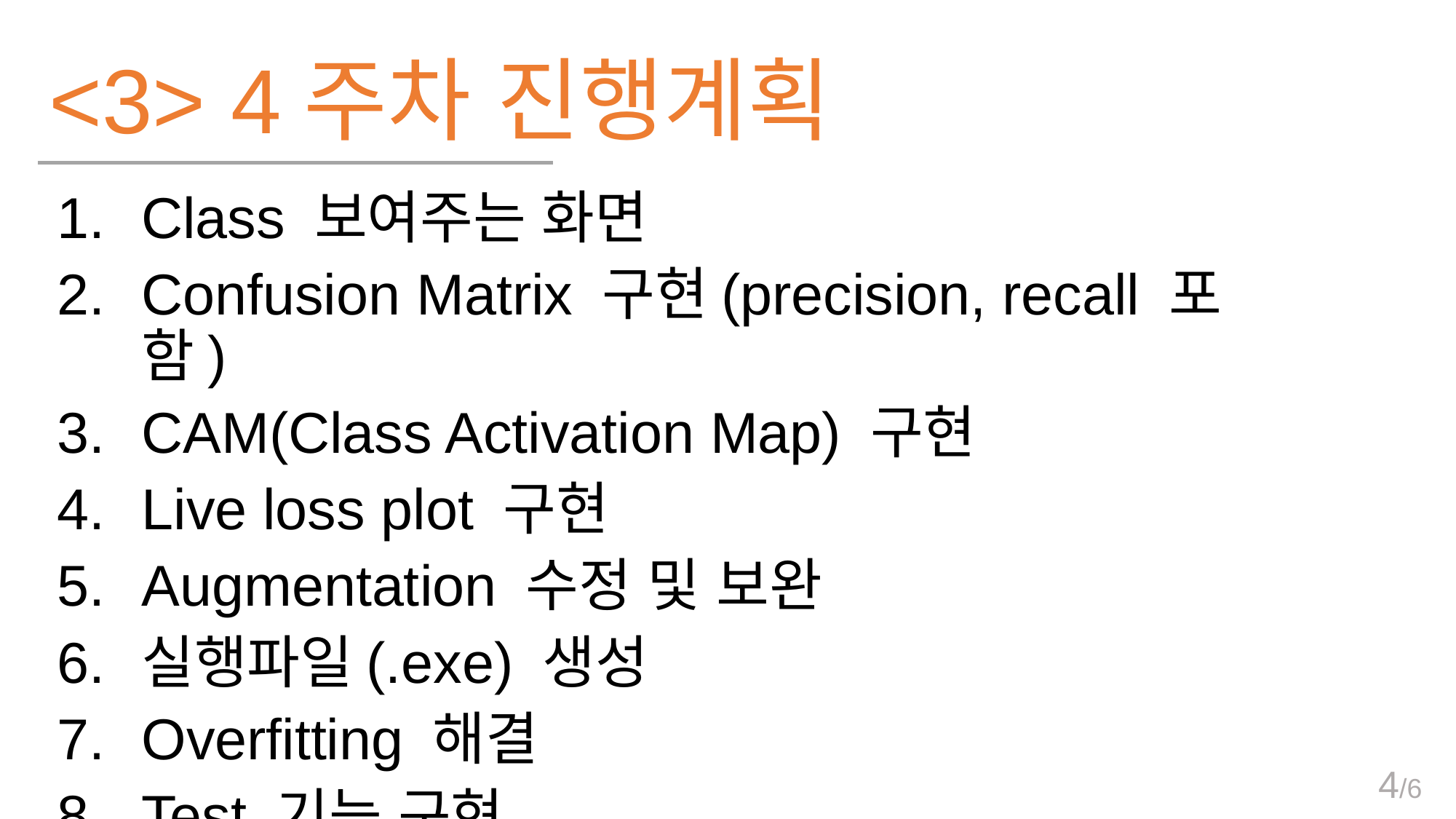

# <3> 4주차 진행계획
Class 보여주는 화면
Confusion Matrix 구현(precision, recall 포함)
CAM(Class Activation Map) 구현
Live loss plot 구현
Augmentation 수정 및 보완
실행파일(.exe) 생성
Overfitting 해결
Test 기능 구현
4/6